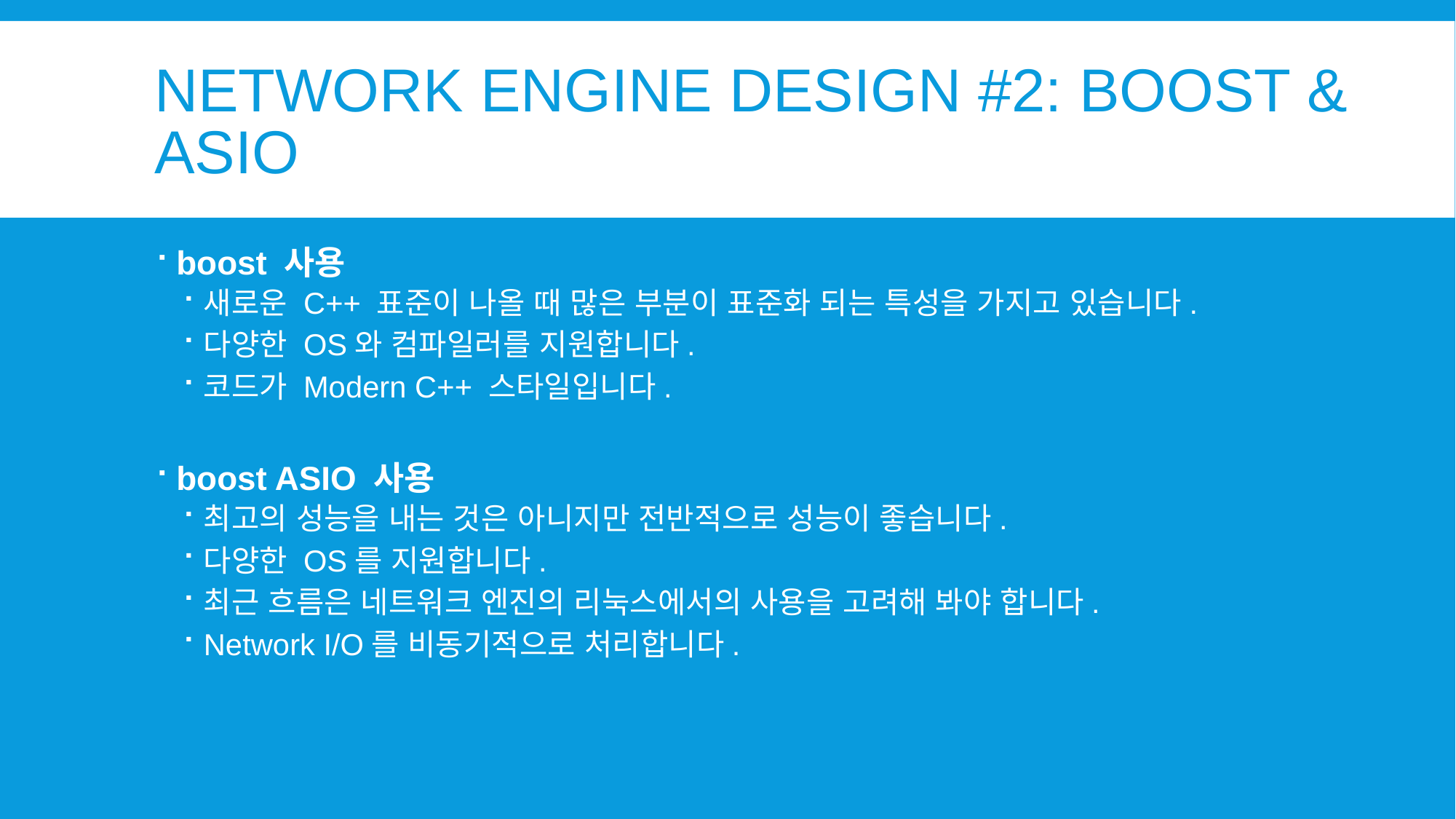

# Network Engine Design #2: boost & ASIO
boost 사용
새로운 C++ 표준이 나올 때 많은 부분이 표준화 되는 특성을 가지고 있습니다.
다양한 OS와 컴파일러를 지원합니다.
코드가 Modern C++ 스타일입니다.
boost ASIO 사용
최고의 성능을 내는 것은 아니지만 전반적으로 성능이 좋습니다.
다양한 OS를 지원합니다.
최근 흐름은 네트워크 엔진의 리눅스에서의 사용을 고려해 봐야 합니다.
Network I/O를 비동기적으로 처리합니다.